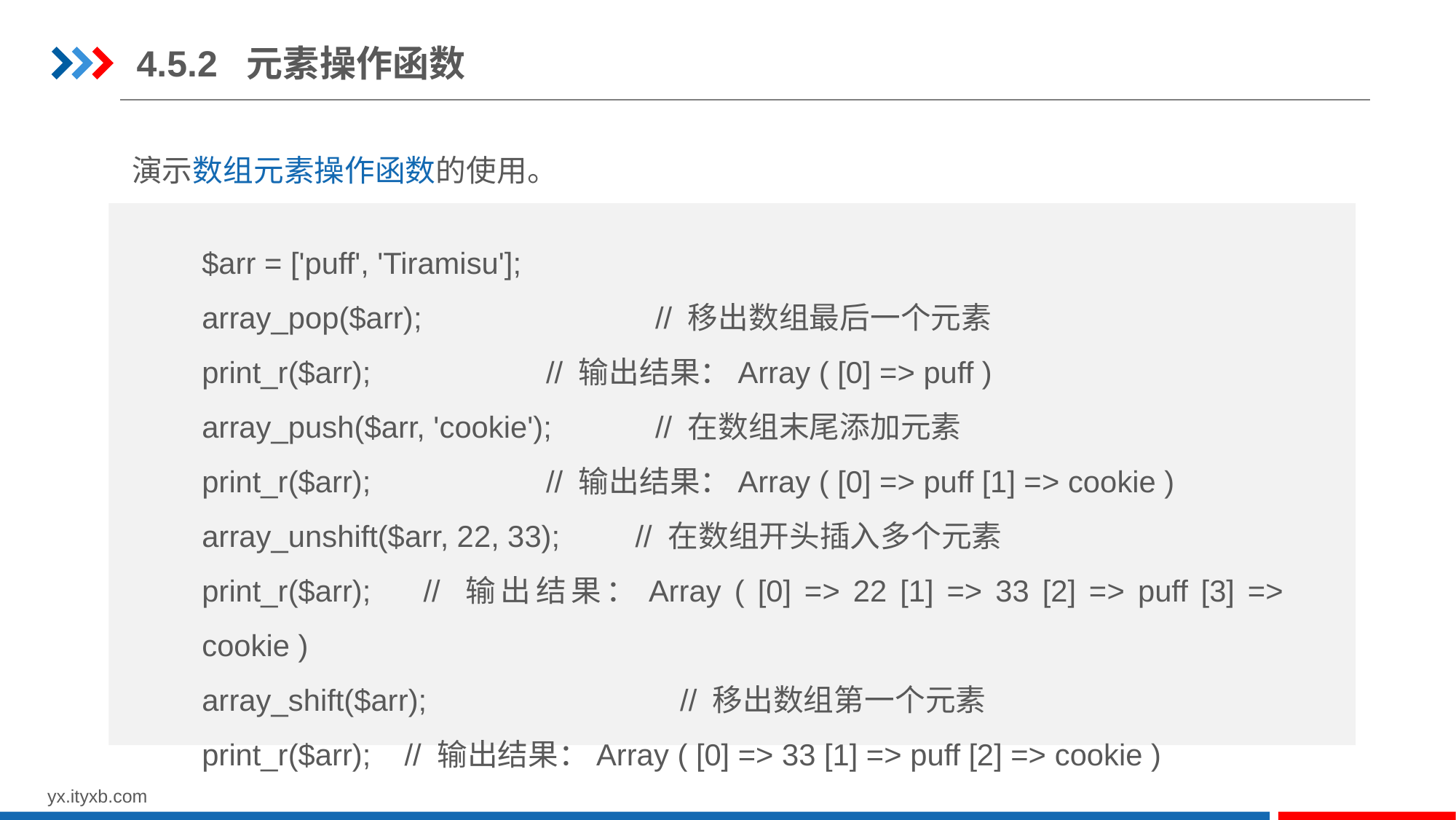

4.5.2  元素操作函数
演示数组元素操作函数的使用。

$arr = ['puff', 'Tiramisu'];
array_pop($arr);		  // 移出数组最后一个元素
print_r($arr);		  // 输出结果：Array ( [0] => puff )
array_push($arr, 'cookie');	  // 在数组末尾添加元素
print_r($arr);		  // 输出结果：Array ( [0] => puff [1] => cookie )
array_unshift($arr, 22, 33);         // 在数组开头插入多个元素
print_r($arr);    // 输出结果：Array ( [0] => 22 [1] => 33 [2] => puff [3] => cookie )
array_shift($arr);	                  // 移出数组第一个元素
print_r($arr);    // 输出结果：Array ( [0] => 33 [1] => puff [2] => cookie )